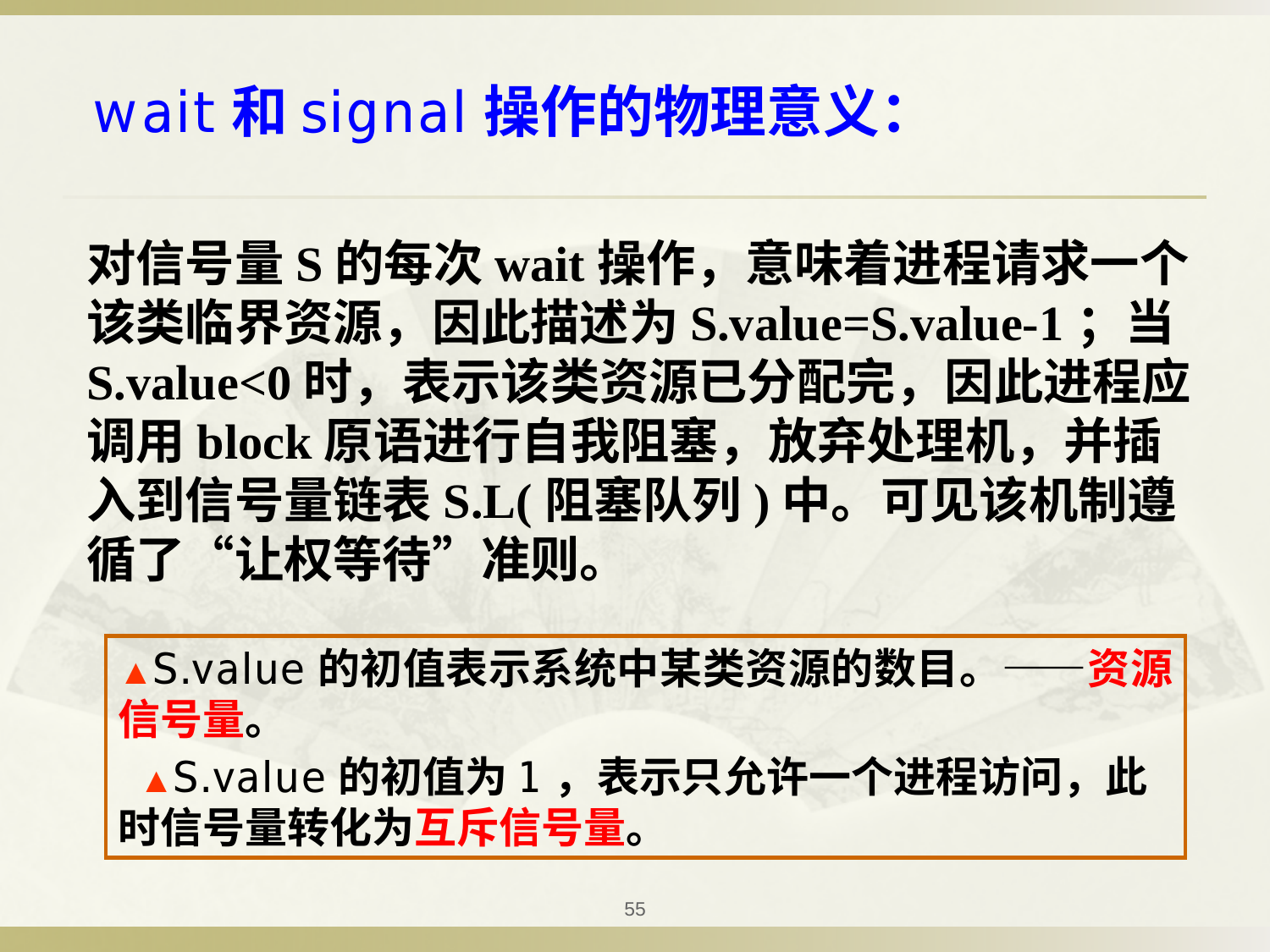

wait和signal操作的物理意义：
对信号量S的每次wait操作，意味着进程请求一个该类临界资源，因此描述为S.value=S.value-1；当S.value<0时，表示该类资源已分配完，因此进程应调用block原语进行自我阻塞，放弃处理机，并插入到信号量链表S.L(阻塞队列)中。可见该机制遵循了“让权等待”准则。
▲S.value的初值表示系统中某类资源的数目。——资源信号量。
  ▲S.value的初值为1，表示只允许一个进程访问，此时信号量转化为互斥信号量。
55